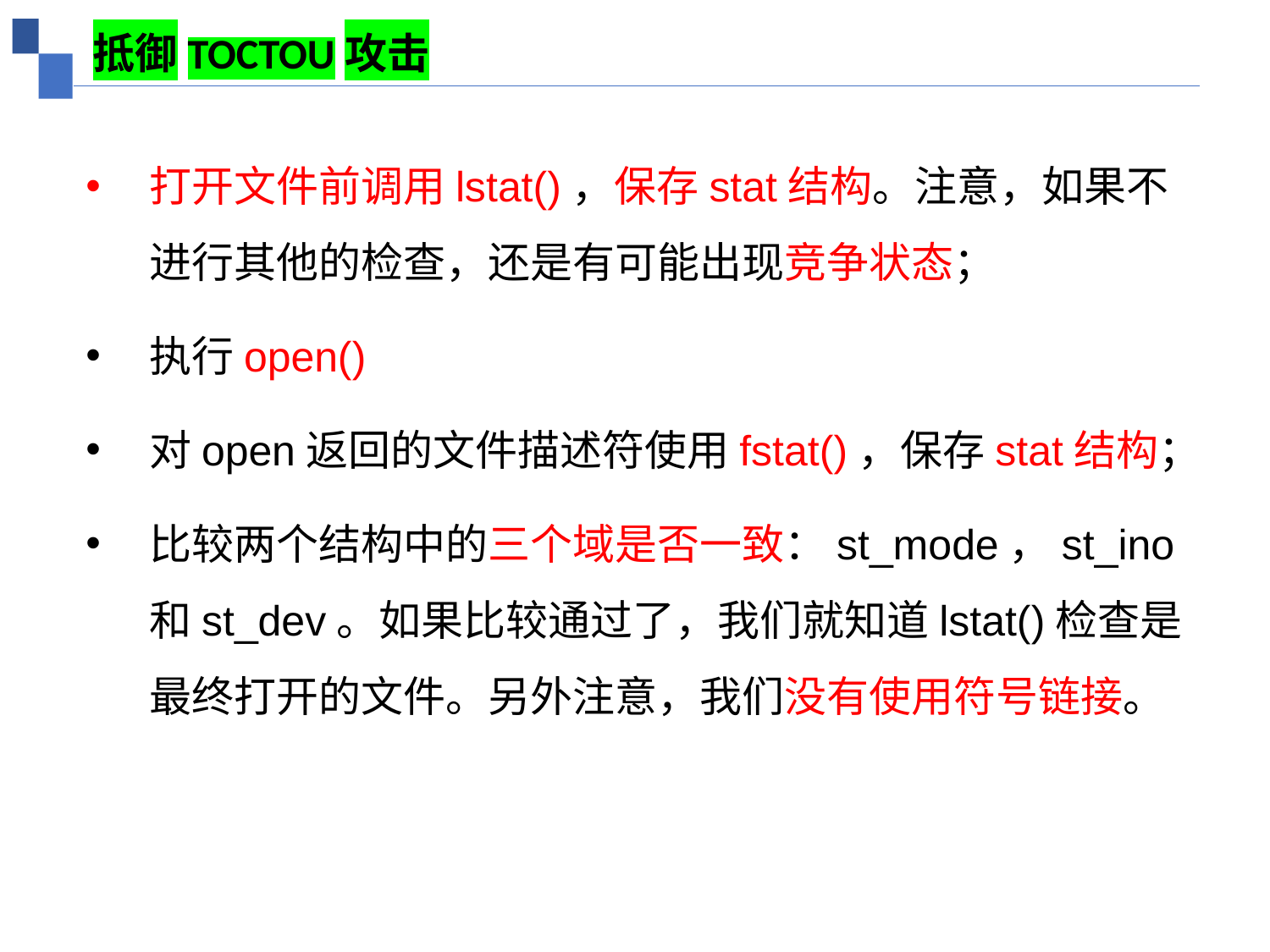

抵御TOCTOU攻击
打开文件前调用lstat()，保存stat结构。注意，如果不进行其他的检查，还是有可能出现竞争状态；
执行open()
对open返回的文件描述符使用fstat()，保存stat结构；
比较两个结构中的三个域是否一致：st_mode，st_ino和st_dev。如果比较通过了，我们就知道lstat()检查是最终打开的文件。另外注意，我们没有使用符号链接。
26